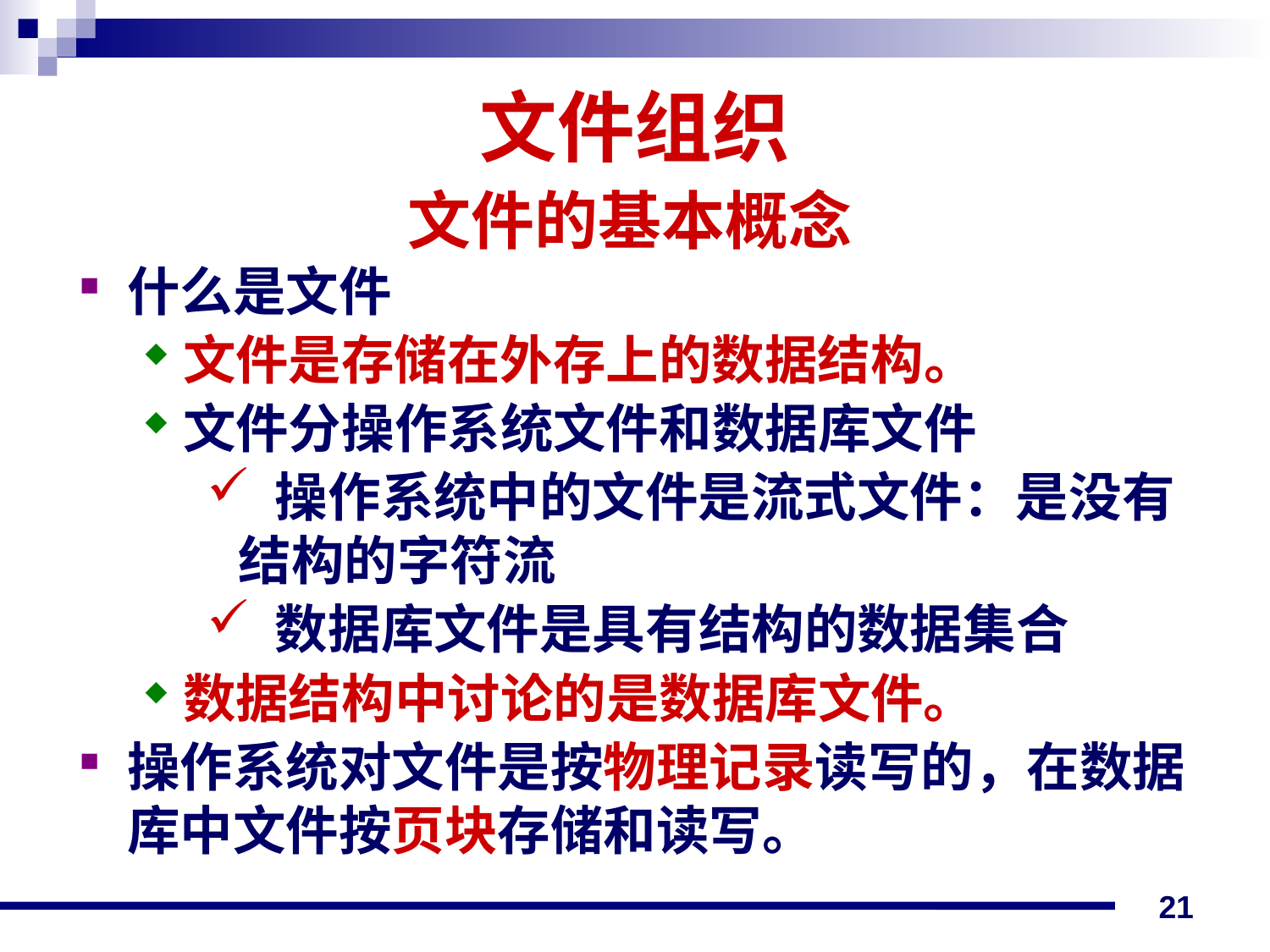

# 文件组织
文件的基本概念
什么是文件
文件是存储在外存上的数据结构。
文件分操作系统文件和数据库文件
 操作系统中的文件是流式文件：是没有结构的字符流
 数据库文件是具有结构的数据集合
数据结构中讨论的是数据库文件。
操作系统对文件是按物理记录读写的，在数据库中文件按页块存储和读写。
21